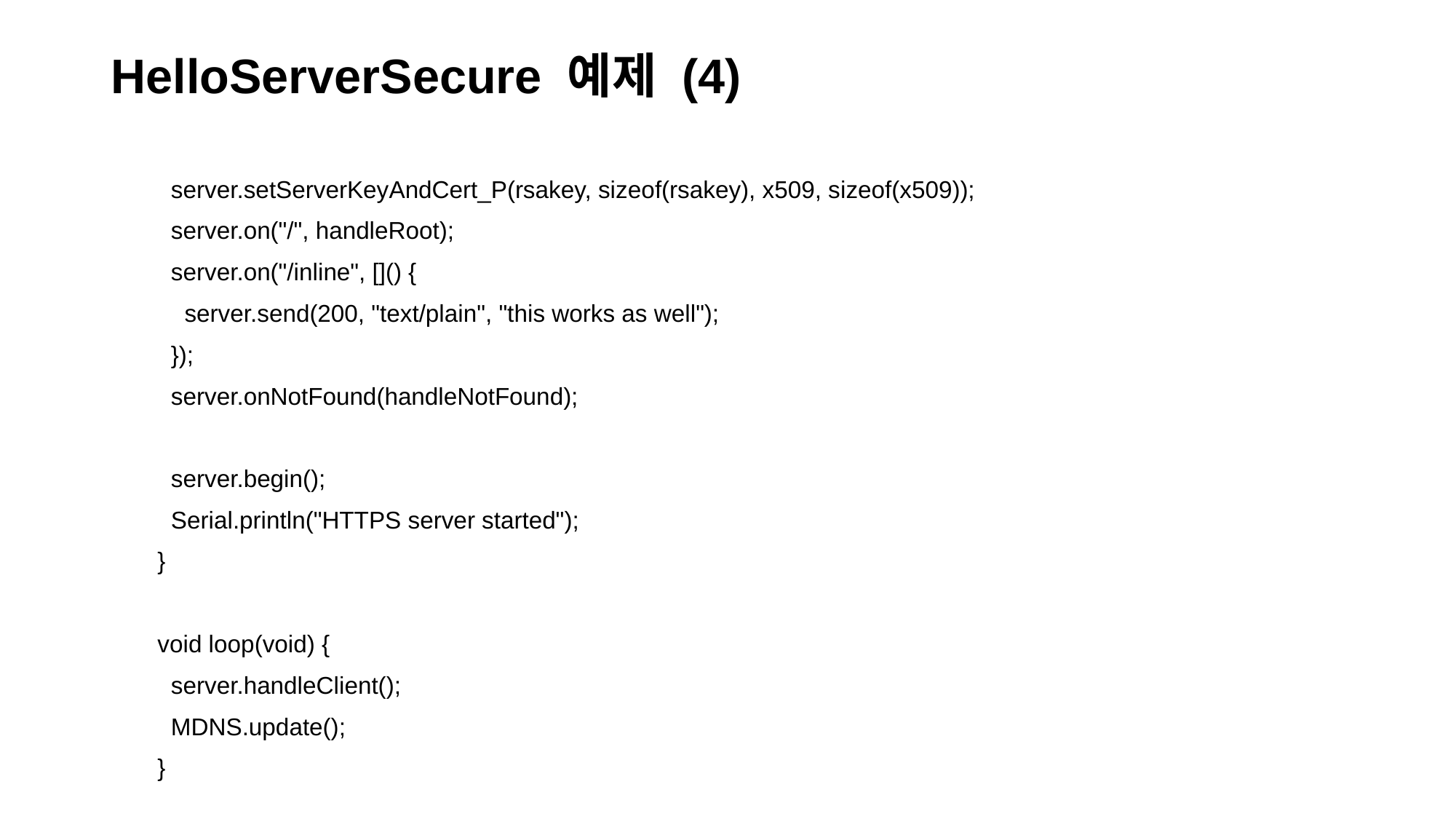

# HelloServerSecure 예제 (4)
  server.setServerKeyAndCert_P(rsakey, sizeof(rsakey), x509, sizeof(x509));
  server.on("/", handleRoot);
  server.on("/inline", []() {
    server.send(200, "text/plain", "this works as well");
  });
  server.onNotFound(handleNotFound);

  server.begin();
  Serial.println("HTTPS server started");
}

void loop(void) {
  server.handleClient();
  MDNS.update();
}